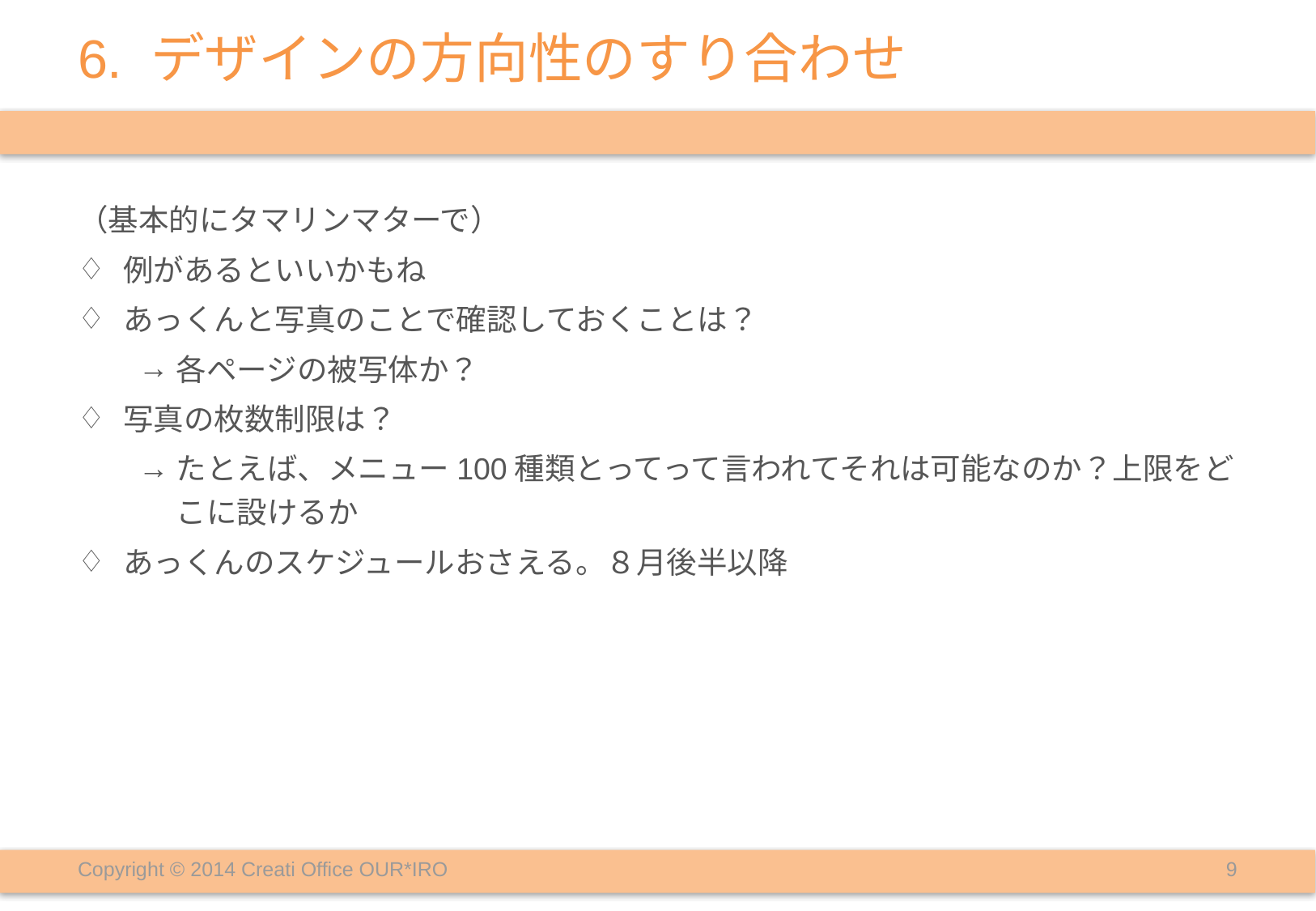

# 6. デザインの方向性のすり合わせ
（基本的にタマリンマターで）
例があるといいかもね
あっくんと写真のことで確認しておくことは？
各ページの被写体か？
写真の枚数制限は？
たとえば、メニュー100種類とってって言われてそれは可能なのか？上限をどこに設けるか
あっくんのスケジュールおさえる。８月後半以降
Copyright © 2014 Creati Office OUR*IRO
9